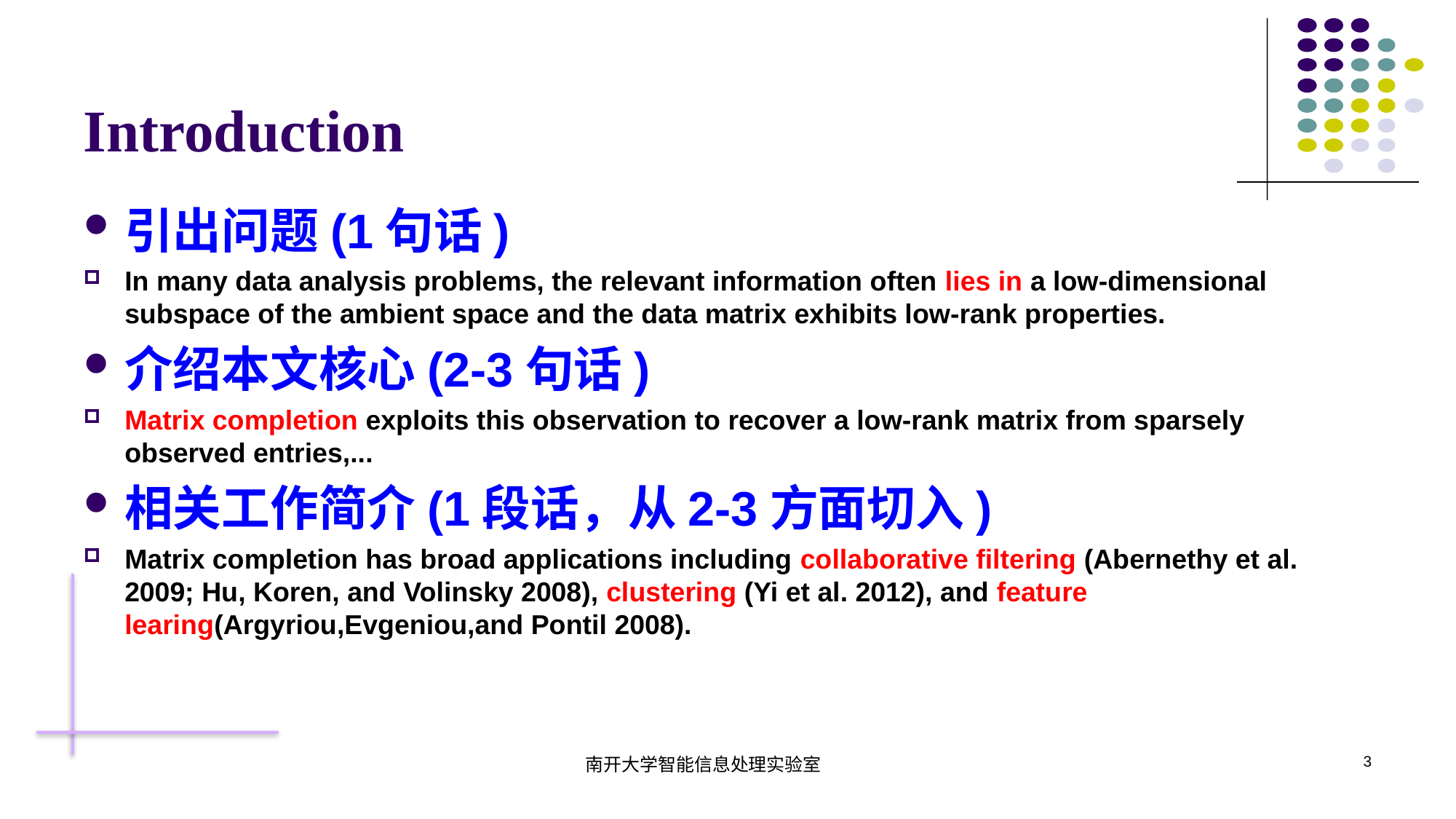

# Introduction
引出问题(1句话)
In many data analysis problems, the relevant information often lies in a low-dimensional subspace of the ambient space and the data matrix exhibits low-rank properties.
介绍本文核心(2-3句话)
Matrix completion exploits this observation to recover a low-rank matrix from sparsely observed entries,...
相关工作简介(1段话，从2-3方面切入)
Matrix completion has broad applications including collaborative filtering (Abernethy et al. 2009; Hu, Koren, and Volinsky 2008), clustering (Yi et al. 2012), and feature learing(Argyriou,Evgeniou,and Pontil 2008).

3
南开大学智能信息处理实验室